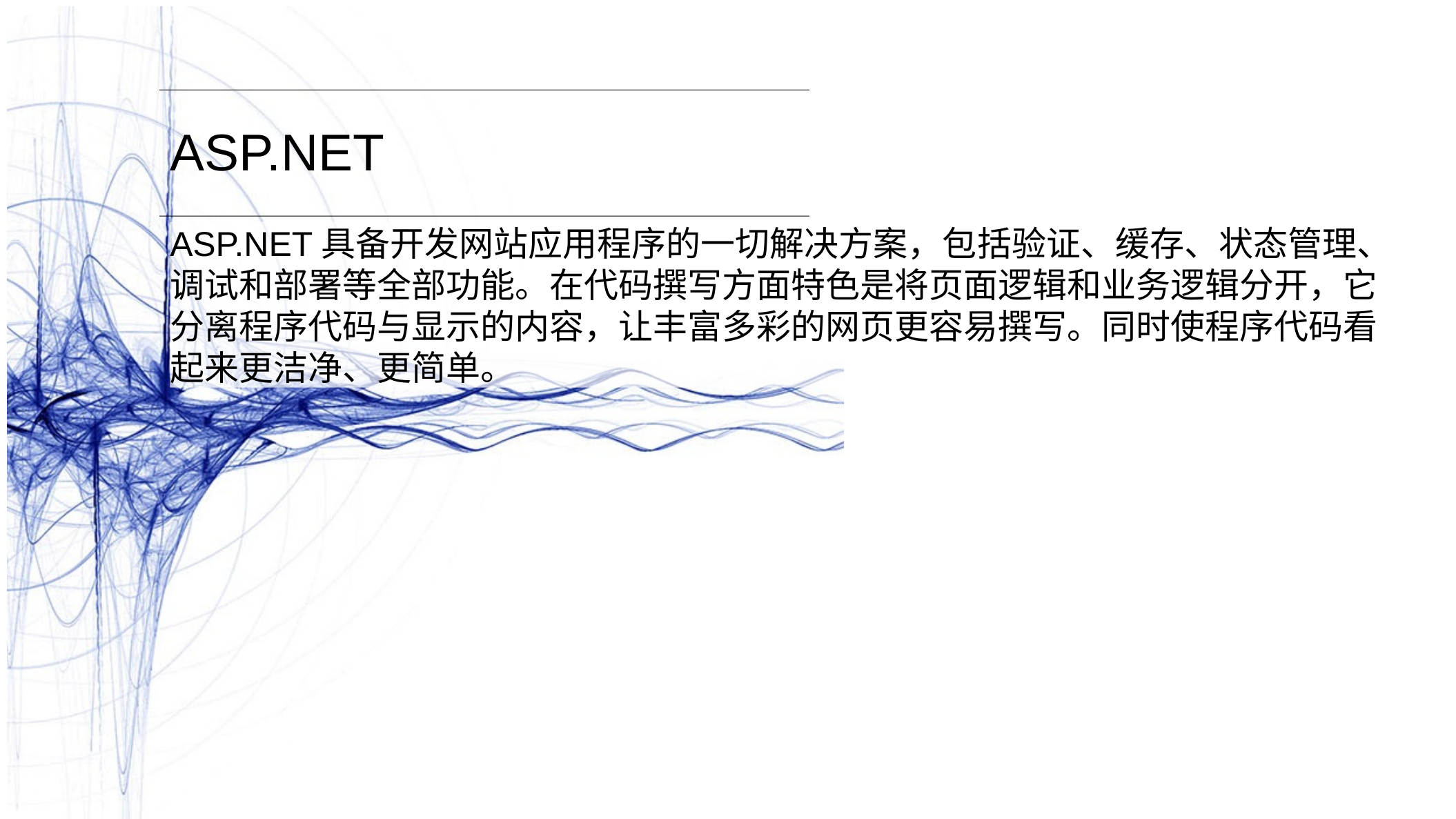

ASP.NET

ASP.NET具备开发网站应用程序的一切解决方案，包括验证、缓存、状态管理、调试和部署等全部功能。在代码撰写方面特色是将页面逻辑和业务逻辑分开，它分离程序代码与显示的内容，让丰富多彩的网页更容易撰写。同时使程序代码看起来更洁净、更简单。